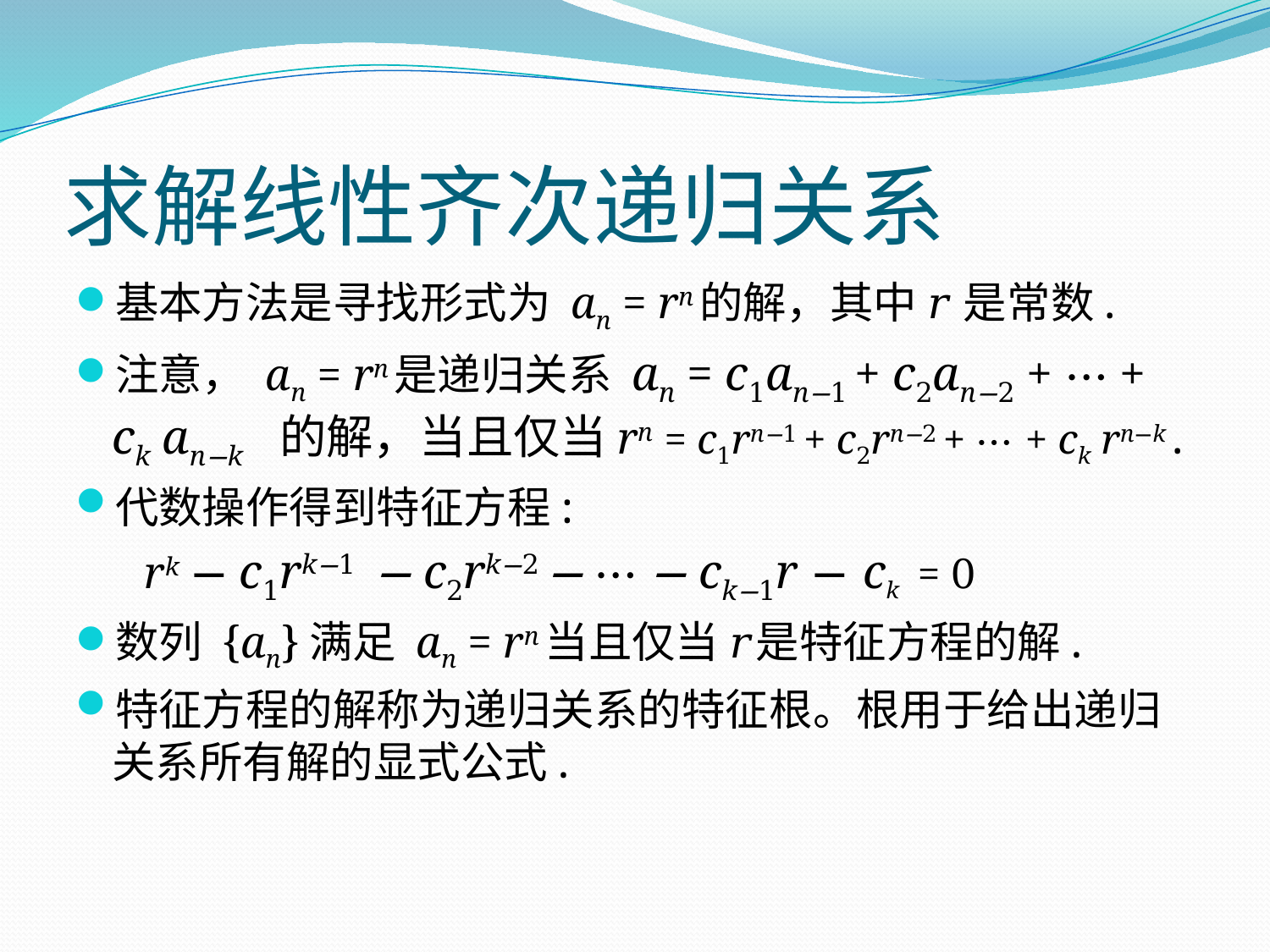

# 求解线性齐次递归关系
基本方法是寻找形式为 an = rn的解，其中 𝑟 是常数.
注意， an = rn是递归关系 an = c1an−1 + c2an−2 + ⋯ + ck an−k   的解，当且仅当rn = c1rn−1 + c2rn−2 + ⋯ + ck rn−k .
代数操作得到特征方程:
      rk − c1rk−1  − c2rk−2 − ⋯ − ck−1r  − ck   = 0
数列 {an}满足 an = rn当且仅当 𝑟是特征方程的解.
特征方程的解称为递归关系的特征根。根用于给出递归关系所有解的显式公式.